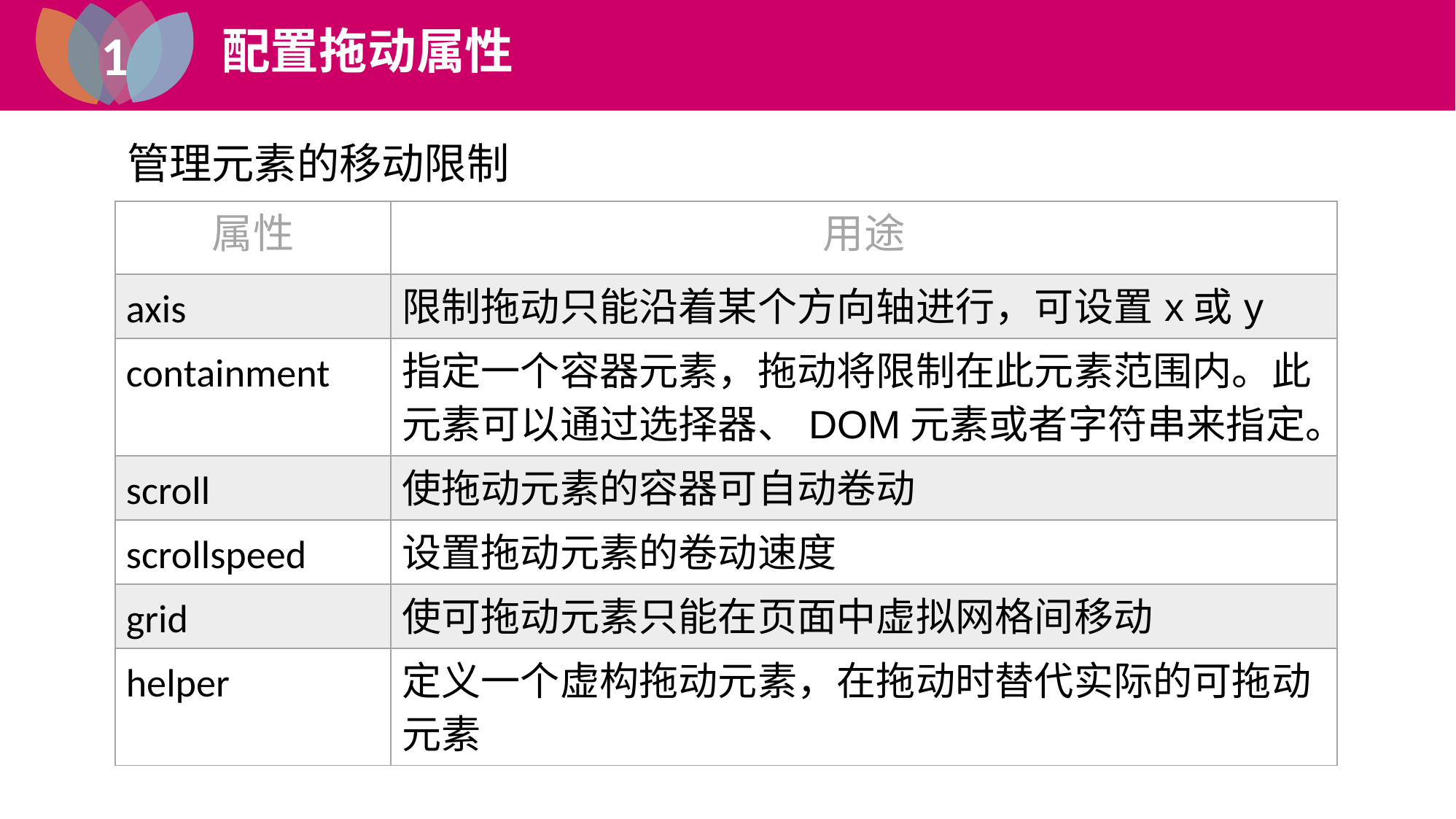

1
配置拖动属性
1
jQuery 插件
管理元素的移动限制
| 属性 | 用途 |
| --- | --- |
| axis | 限制拖动只能沿着某个方向轴进行，可设置x或y |
| containment | 指定一个容器元素，拖动将限制在此元素范围内。此元素可以通过选择器、DOM元素或者字符串来指定。 |
| scroll | 使拖动元素的容器可自动卷动 |
| scrollspeed | 设置拖动元素的卷动速度 |
| grid | 使可拖动元素只能在页面中虚拟网格间移动 |
| helper | 定义一个虚构拖动元素，在拖动时替代实际的可拖动元素 |